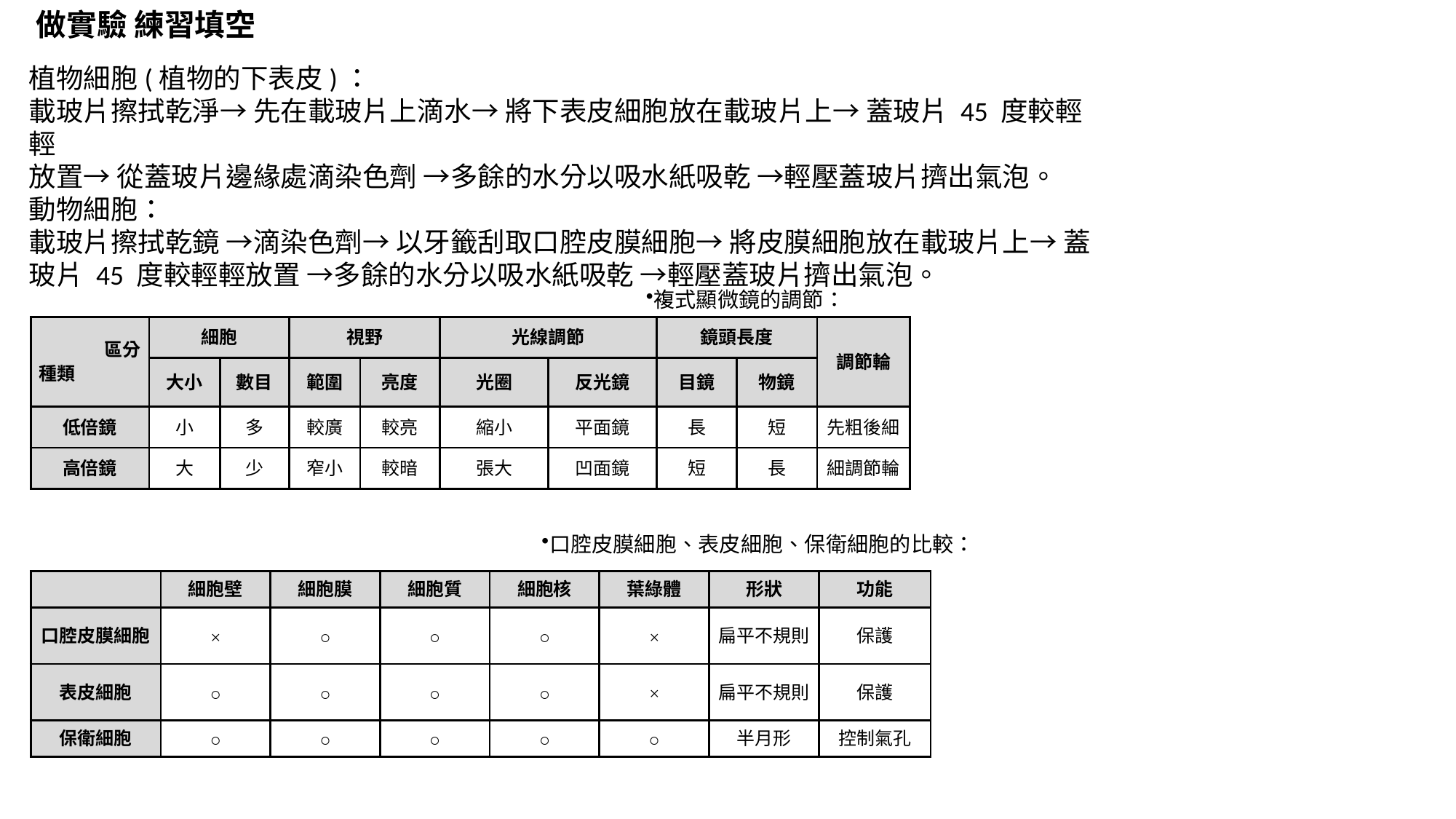

做實驗 練習填空
植物細胞(植物的下表皮)：
載玻片擦拭乾淨→ 先在載玻片上滴水→ 將下表皮細胞放在載玻片上→ 蓋玻片 45 度較輕輕
放置→ 從蓋玻片邊緣處滴染色劑 →多餘的水分以吸水紙吸乾 →輕壓蓋玻片擠出氣泡。
動物細胞：
載玻片擦拭乾鏡 →滴染色劑→ 以牙籤刮取口腔皮膜細胞→ 將皮膜細胞放在載玻片上→ 蓋
玻片 45 度較輕輕放置 →多餘的水分以吸水紙吸乾 →輕壓蓋玻片擠出氣泡。
複式顯微鏡的調節：
| 區分 種類 | 細胞 |  | 視野 |  | 光線調節 |  | 鏡頭長度 |  | 調節輪 |
| --- | --- | --- | --- | --- | --- | --- | --- | --- | --- |
|  | 大小 | 數目 | 範圍 | 亮度 | 光圈 | 反光鏡 | 目鏡 | 物鏡 |  |
| 低倍鏡 | 小 | 多 | 較廣 | 較亮 | 縮小 | 平面鏡 | 長 | 短 | 先粗後細 |
| 高倍鏡 | 大 | 少 | 窄小 | 較暗 | 張大 | 凹面鏡 | 短 | 長 | 細調節輪 |
口腔皮膜細胞、表皮細胞、保衛細胞的比較：
|  | 細胞壁 | 細胞膜 | 細胞質 | 細胞核 | 葉綠體 | 形狀 | 功能 |
| --- | --- | --- | --- | --- | --- | --- | --- |
| 口腔皮膜細胞 | × | ○ | ○ | ○ | × | 扁平不規則 | 保護 |
| 表皮細胞 | ○ | ○ | ○ | ○ | × | 扁平不規則 | 保護 |
| 保衛細胞 | ○ | ○ | ○ | ○ | ○ | 半月形 | 控制氣孔 |